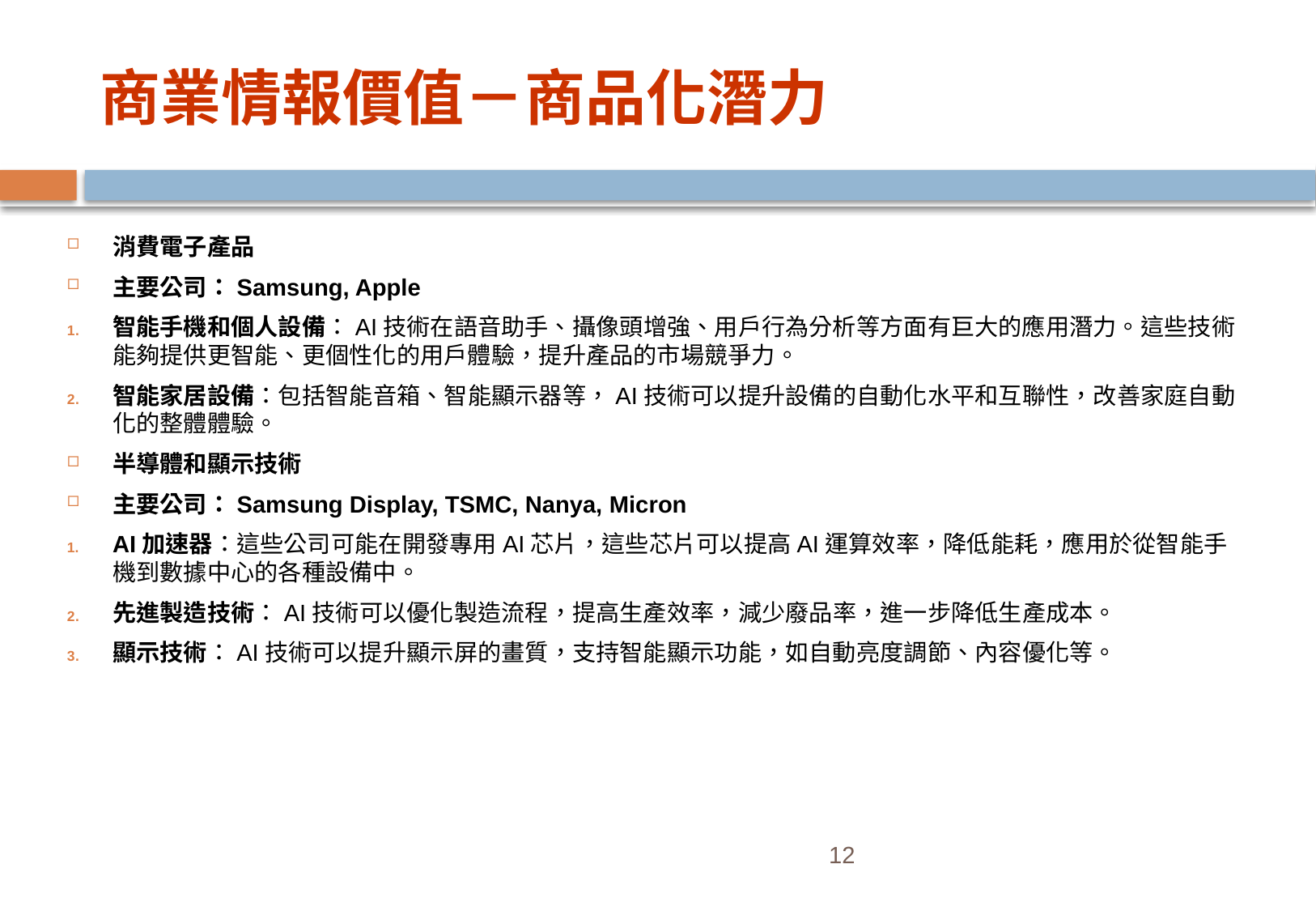

# 商業情報價值－商品化潛力
消費電子產品
主要公司：Samsung, Apple
智能手機和個人設備：AI技術在語音助手、攝像頭增強、用戶行為分析等方面有巨大的應用潛力。這些技術能夠提供更智能、更個性化的用戶體驗，提升產品的市場競爭力。
智能家居設備：包括智能音箱、智能顯示器等，AI技術可以提升設備的自動化水平和互聯性，改善家庭自動化的整體體驗。
半導體和顯示技術
主要公司：Samsung Display, TSMC, Nanya, Micron
AI加速器：這些公司可能在開發專用AI芯片，這些芯片可以提高AI運算效率，降低能耗，應用於從智能手機到數據中心的各種設備中。
先進製造技術：AI技術可以優化製造流程，提高生產效率，減少廢品率，進一步降低生產成本。
顯示技術：AI技術可以提升顯示屏的畫質，支持智能顯示功能，如自動亮度調節、內容優化等。
12